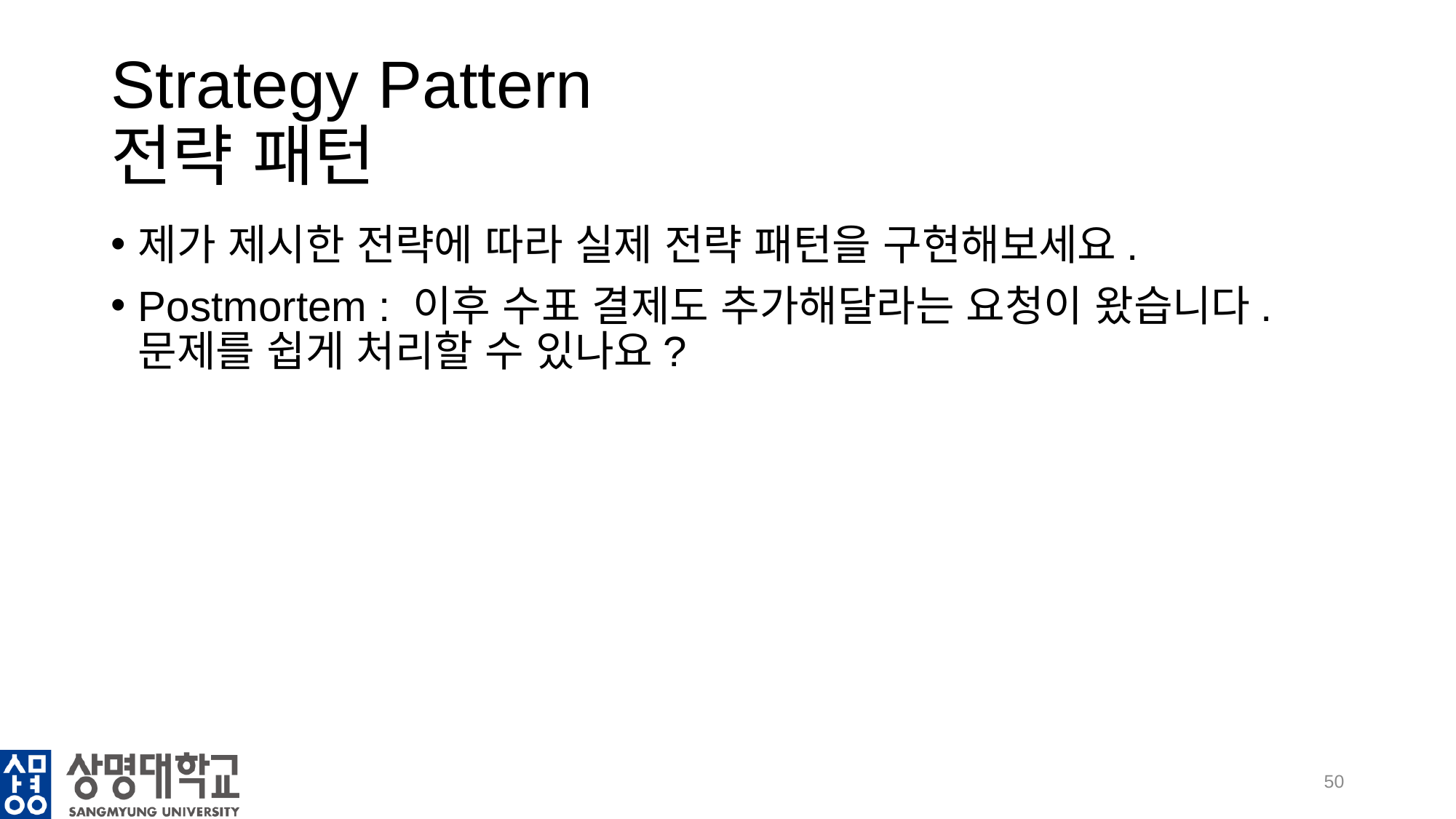

# Strategy Pattern 전략 패턴
제가 제시한 전략에 따라 실제 전략 패턴을 구현해보세요.
Postmortem : 이후 수표 결제도 추가해달라는 요청이 왔습니다. 문제를 쉽게 처리할 수 있나요?
50